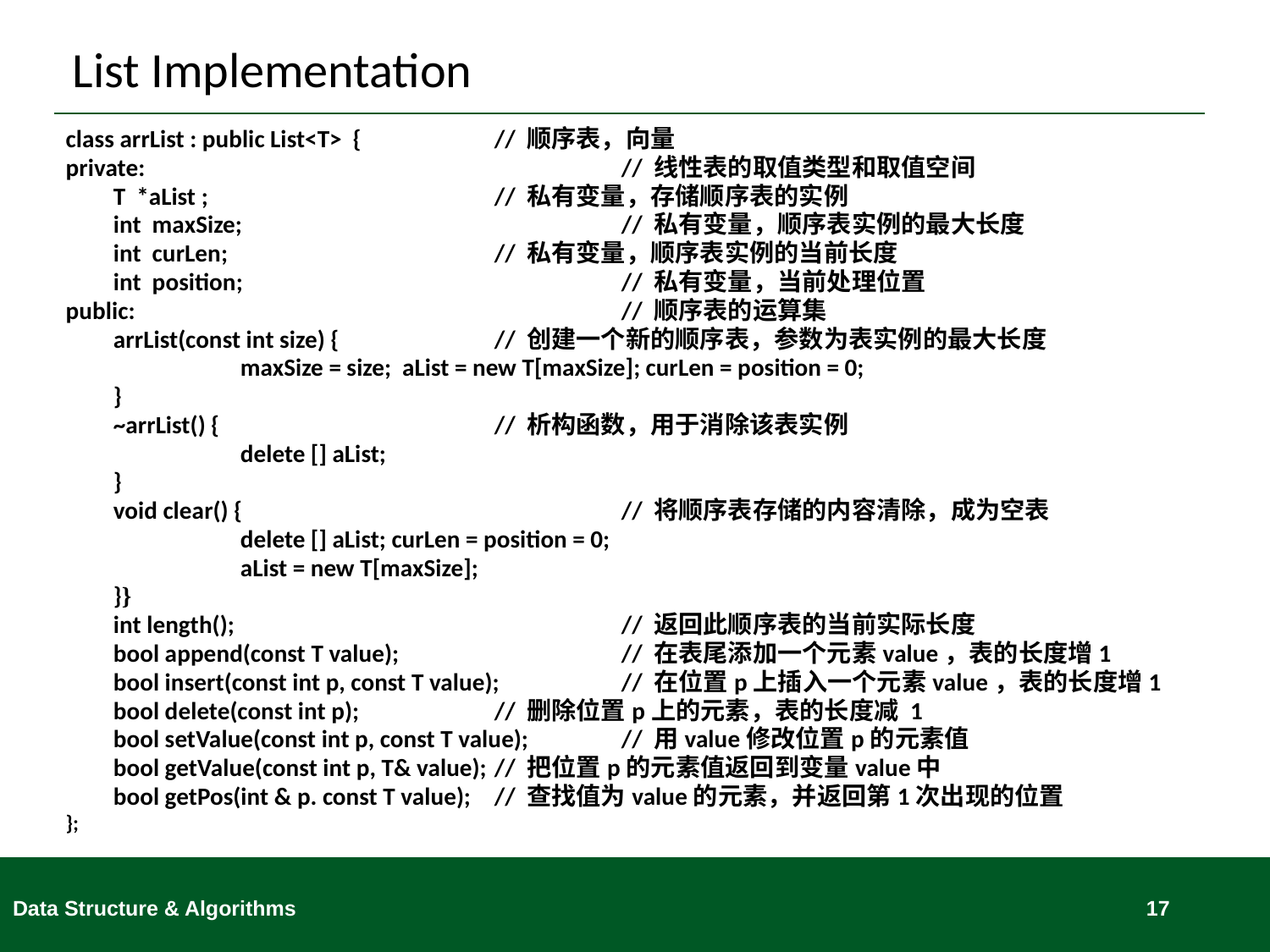

# List Implementation
class arrList : public List<T>  {		// 顺序表，向量
private:    				// 线性表的取值类型和取值空间
	T  *aList ;     		   	// 私有变量，存储顺序表的实例
	int  maxSize;            			// 私有变量，顺序表实例的最大长度
	int  curLen; 			// 私有变量，顺序表实例的当前长度
	int  position;			// 私有变量，当前处理位置
public: 				// 顺序表的运算集
	arrList(const int size) {  		// 创建一个新的顺序表，参数为表实例的最大长度
		maxSize = size;  aList = new T[maxSize]; curLen = position = 0;
	}
	~arrList() {			// 析构函数，用于消除该表实例
		delete [] aList;
	}
	void clear() { 			// 将顺序表存储的内容清除，成为空表
		delete [] aList; curLen = position = 0;
		aList = new T[maxSize];
	}}
	int length();           		 	// 返回此顺序表的当前实际长度
	bool append(const T value);		// 在表尾添加一个元素value，表的长度增1
	bool insert(const int p, const T value);	// 在位置p上插入一个元素value，表的长度增1
	bool delete(const int p); 		// 删除位置p上的元素，表的长度减 1
	bool setValue(const int p, const T value);	// 用value修改位置p的元素值
	bool getValue(const int p, T& value);	// 把位置p的元素值返回到变量value中
	bool getPos(int & p. const T value);	// 查找值为value的元素，并返回第1次出现的位置
};

Data Structure & Algorithms
17